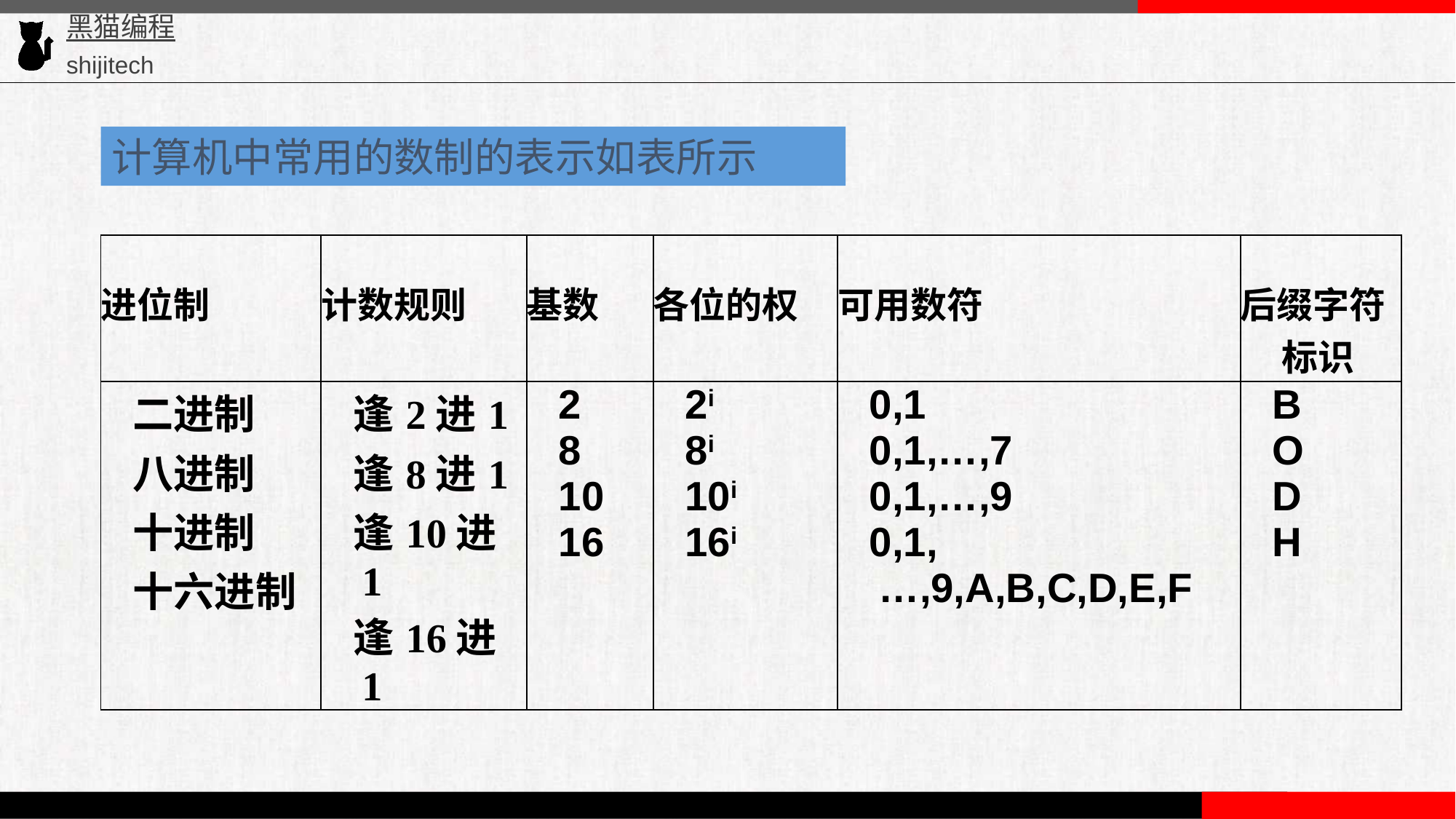

计算机中常用的数制的表示如表所示
| 进位制 | 计数规则 | 基数 | 各位的权 | 可用数符 | 后缀字符标识 |
| --- | --- | --- | --- | --- | --- |
| 二进制 八进制 十进制 十六进制 | 逢2进1 逢8进1 逢10进1 逢16进1 | 2 8 10 16 | 2i 8i 10i 16i | 0,1 0,1,…,7 0,1,…,9 0,1,…,9,A,B,C,D,E,F | B O D H |